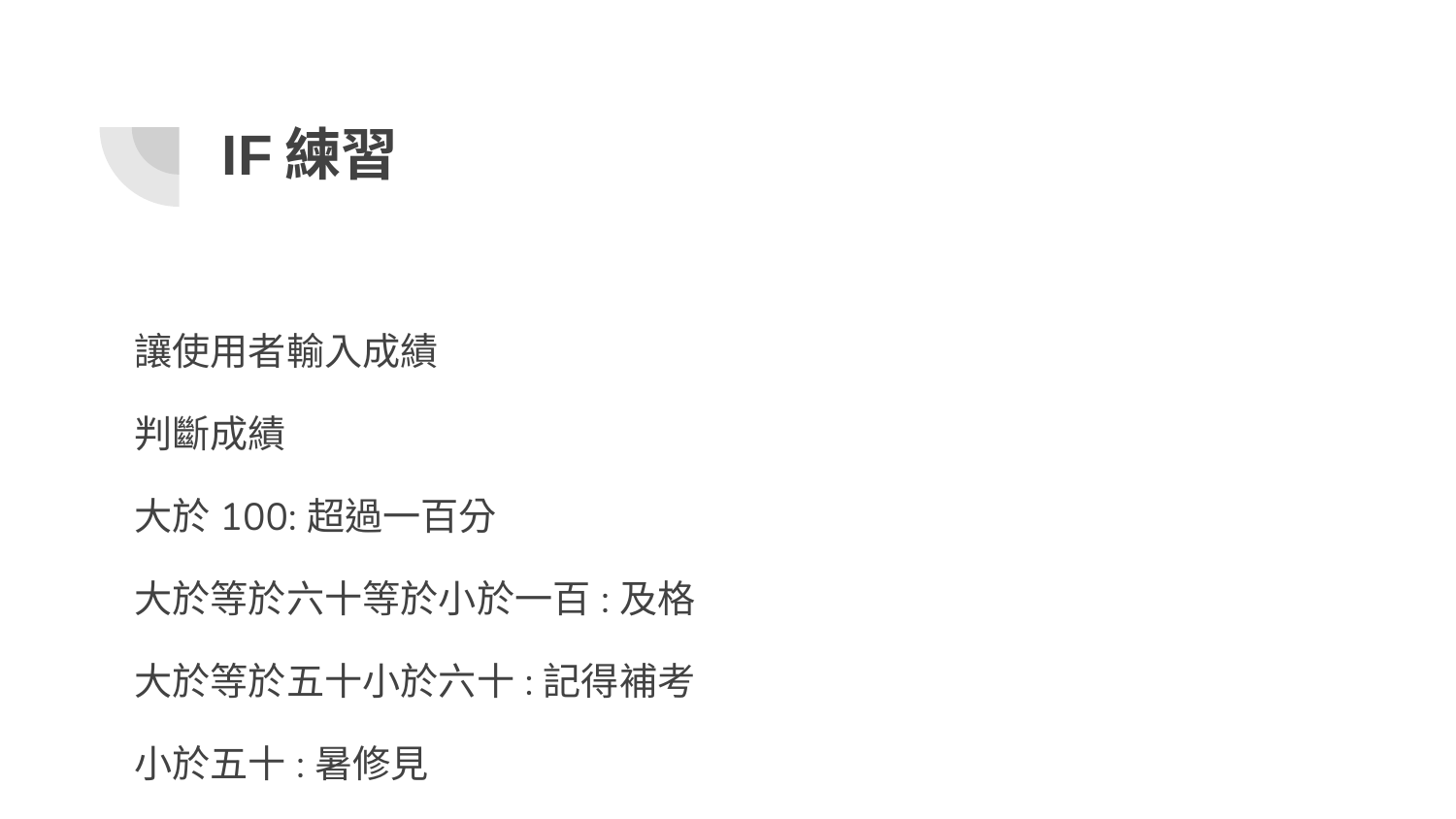

# IF練習
讓使用者輸入成績
判斷成績
大於100:超過一百分
大於等於六十等於小於一百:及格
大於等於五十小於六十:記得補考
小於五十:暑修見